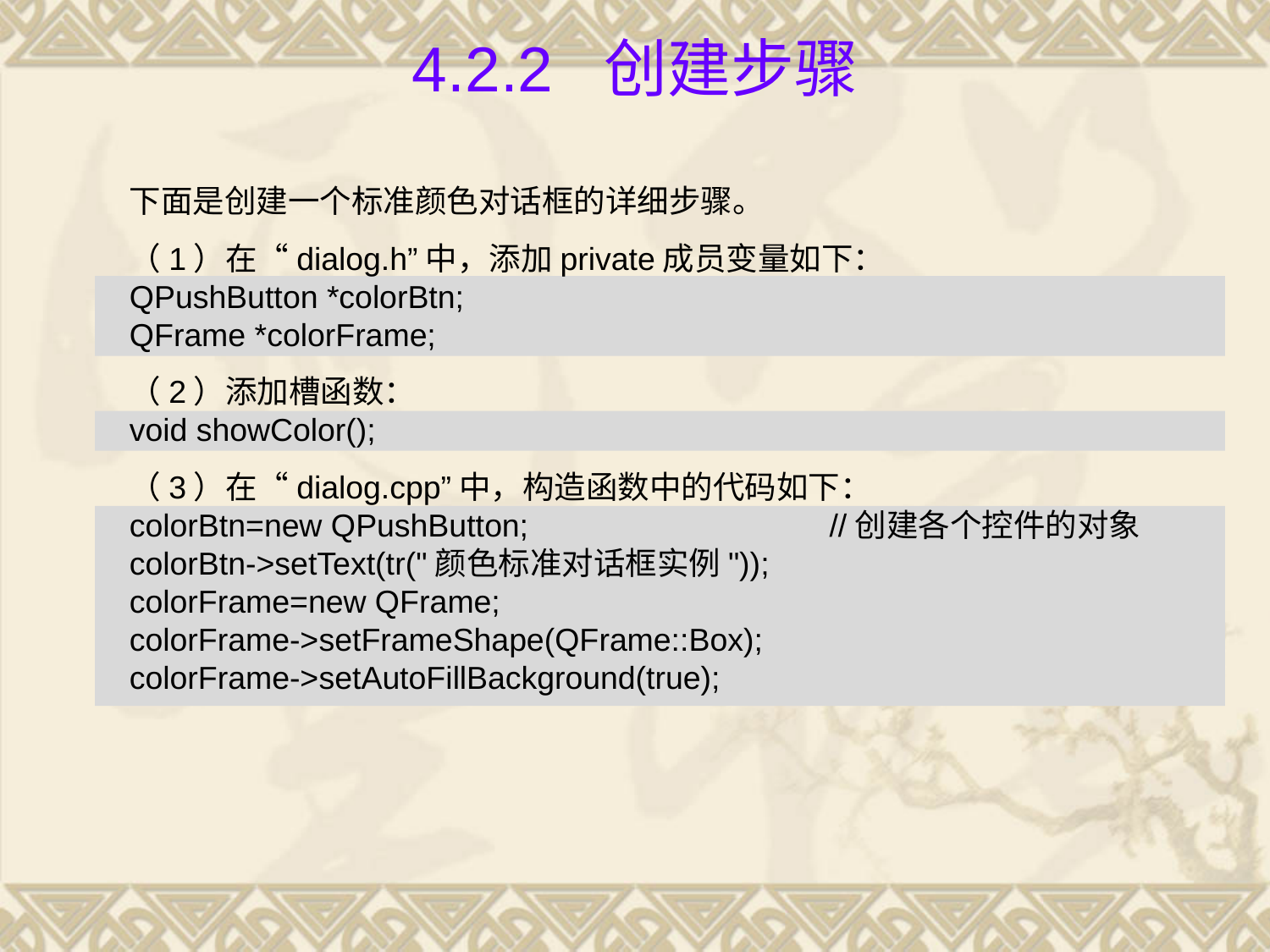

# 4.2.2  创建步骤
下面是创建一个标准颜色对话框的详细步骤。
（1）在“dialog.h”中，添加private成员变量如下：
QPushButton *colorBtn;
QFrame *colorFrame;
（2）添加槽函数：
void showColor();
（3）在“dialog.cpp”中，构造函数中的代码如下：
colorBtn=new QPushButton;                		//创建各个控件的对象
colorBtn->setText(tr("颜色标准对话框实例"));
colorFrame=new QFrame;
colorFrame->setFrameShape(QFrame::Box);
colorFrame->setAutoFillBackground(true);